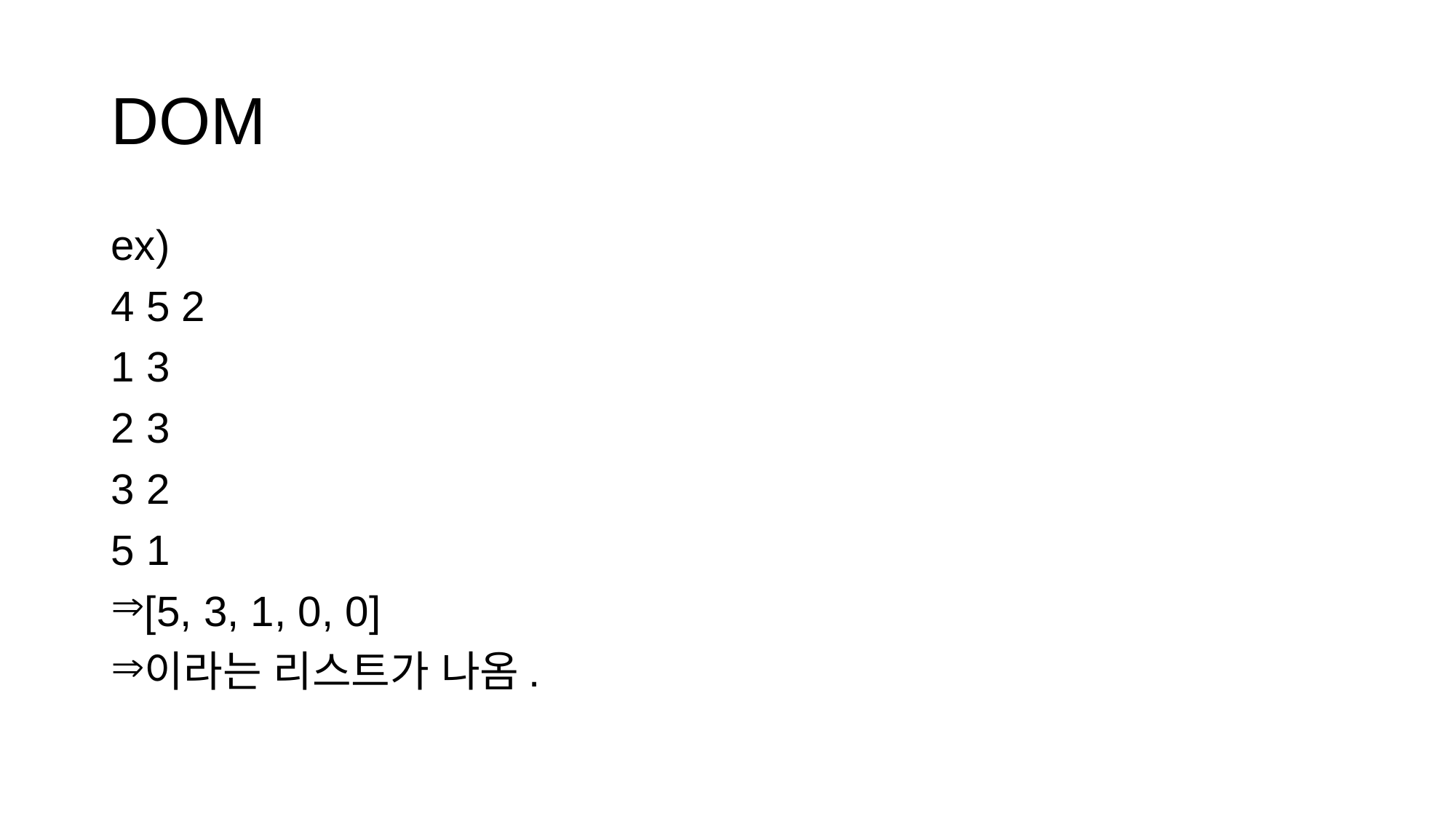

# DOM
ex)
4 5 2
1 3
2 3
3 2
5 1
[5, 3, 1, 0, 0]
이라는 리스트가 나옴.